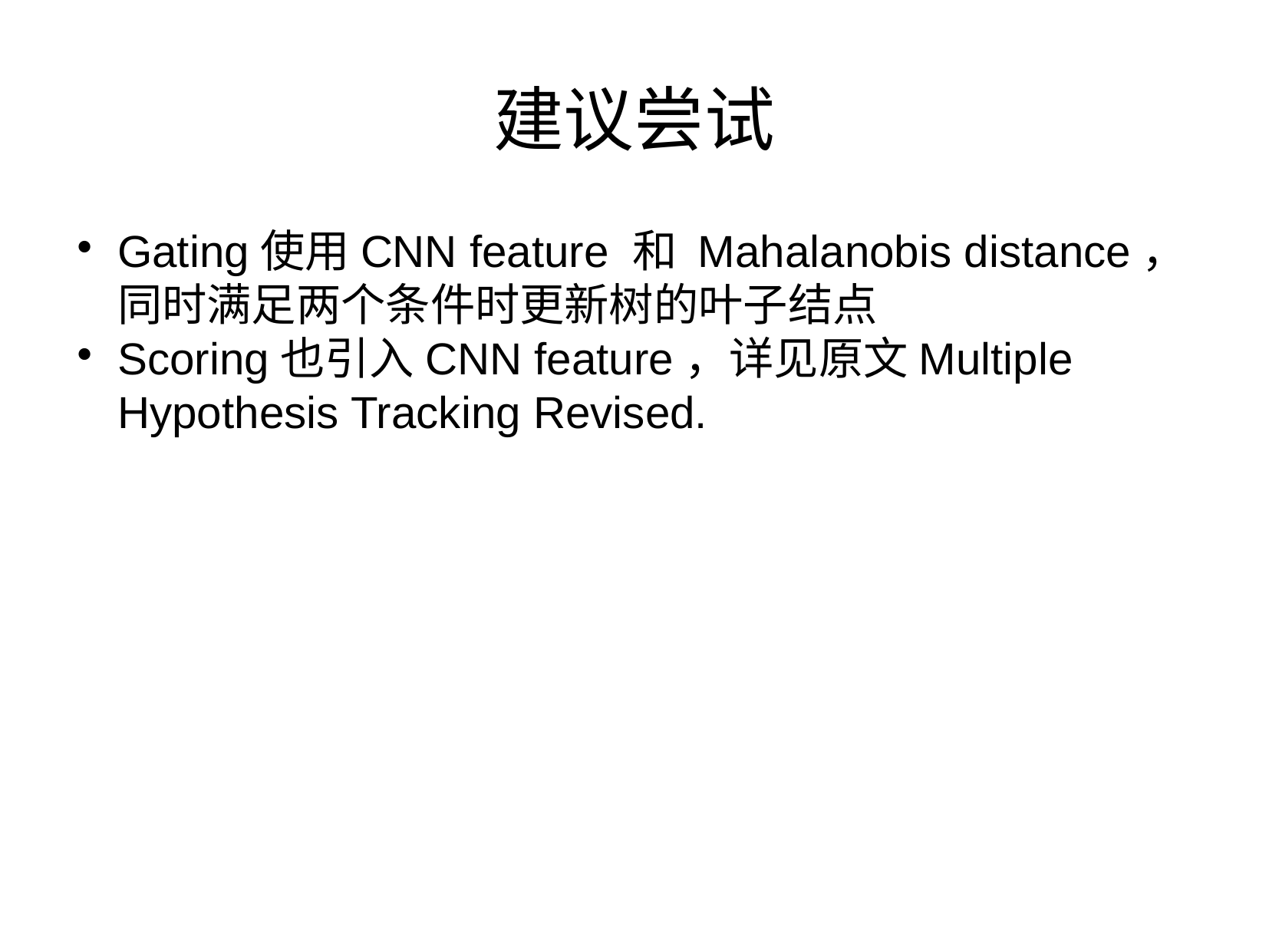

建议尝试
Gating使用CNN feature 和 Mahalanobis distance，同时满足两个条件时更新树的叶子结点
Scoring也引入CNN feature，详见原文Multiple Hypothesis Tracking Revised.